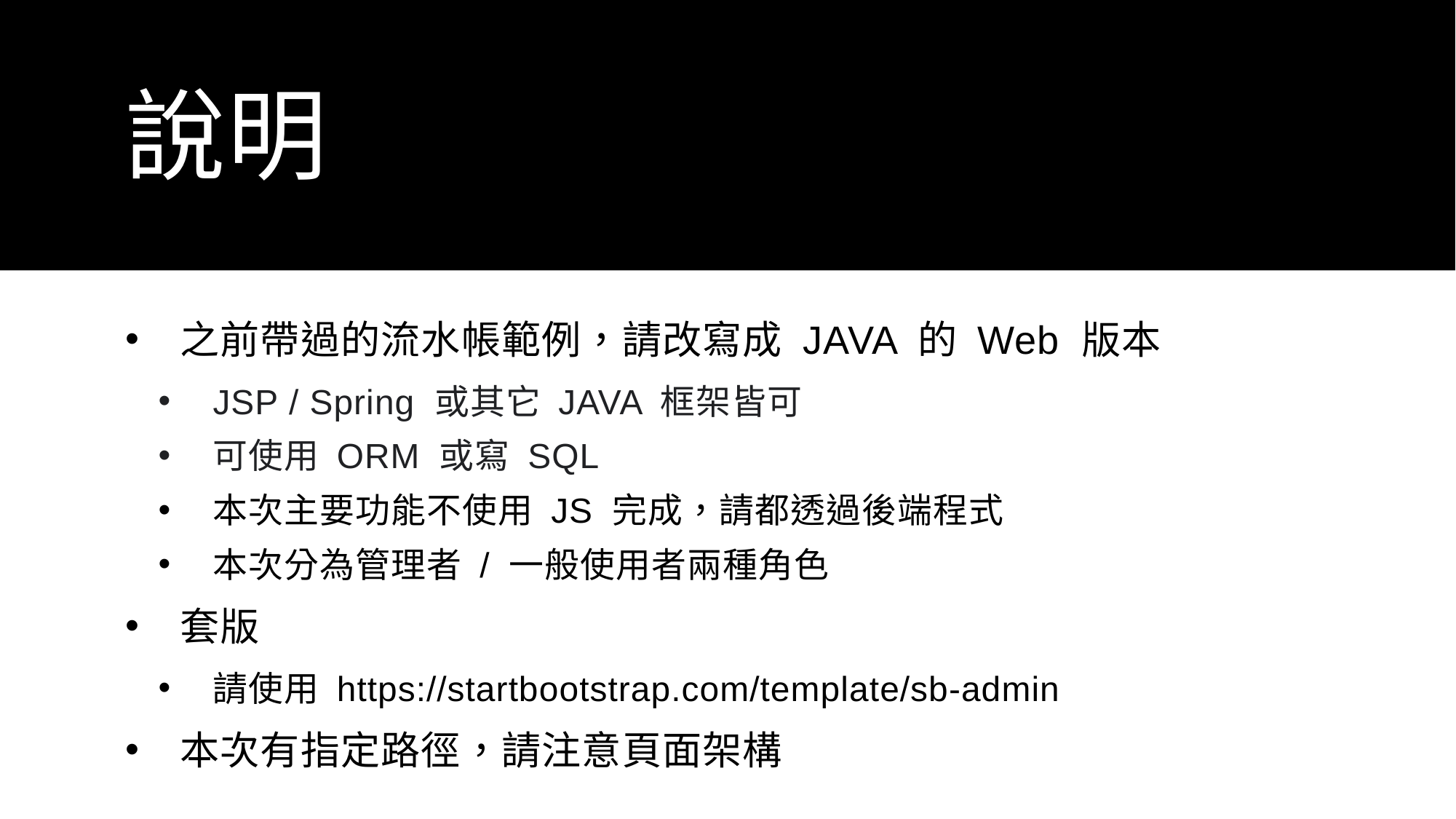

# 說明
之前帶過的流水帳範例，請改寫成 JAVA 的 Web 版本
JSP / Spring 或其它 JAVA 框架皆可
可使用 ORM 或寫 SQL
本次主要功能不使用 JS 完成，請都透過後端程式
本次分為管理者 / 一般使用者兩種角色
套版
請使用 https://startbootstrap.com/template/sb-admin
本次有指定路徑，請注意頁面架構